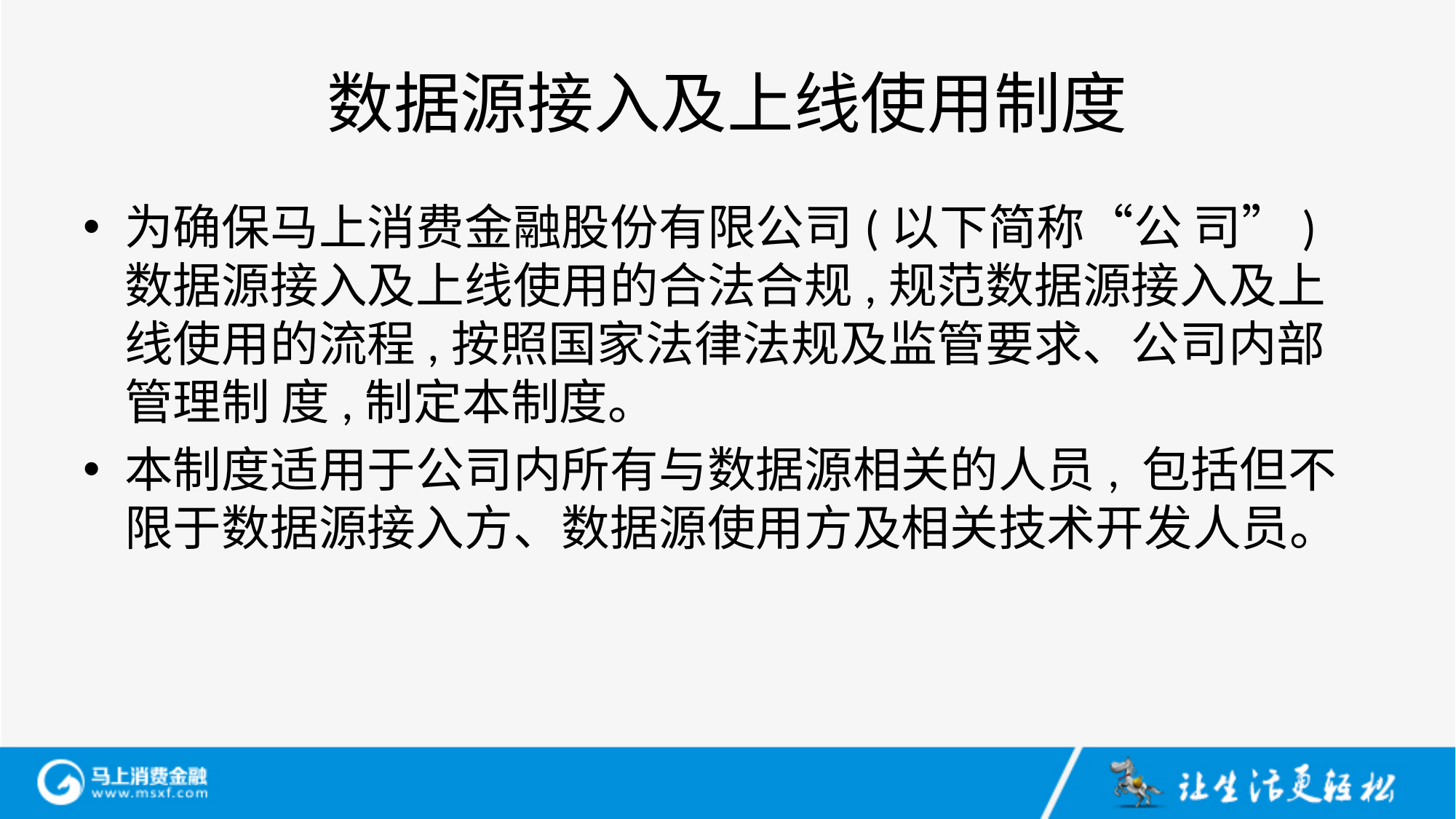

# 数据源接入及上线使用制度
为确保马上消费金融股份有限公司(以下简称“公 司”)数据源接入及上线使用的合法合规,规范数据源接入及上 线使用的流程,按照国家法律法规及监管要求、公司内部管理制 度,制定本制度。
本制度适用于公司内所有与数据源相关的人员, 包括但不限于数据源接入方、数据源使用方及相关技术开发人员。